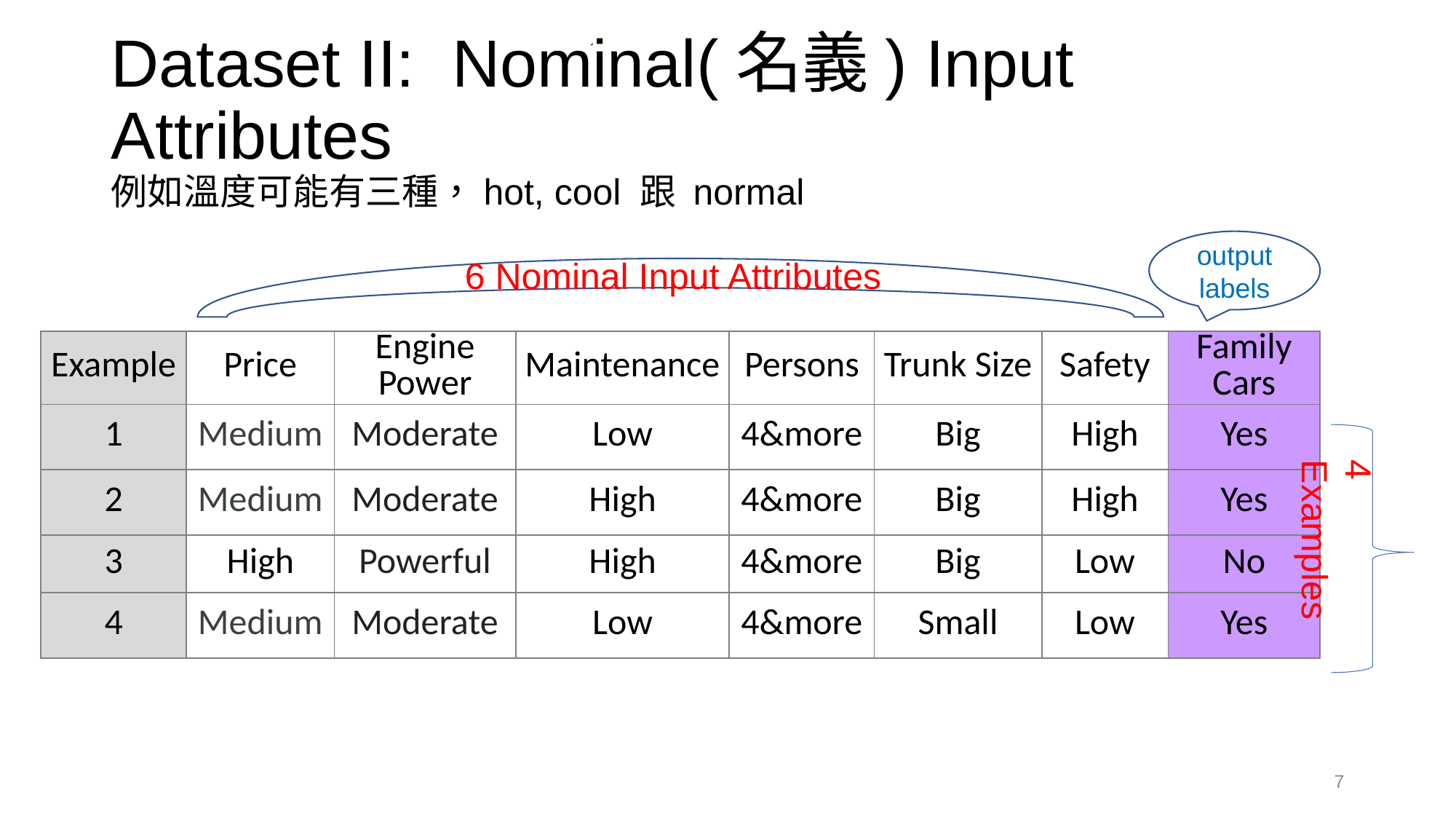

# Dataset II:  Nominal(名義) Input Attributes 例如溫度可能有三種，hot, cool 跟 normal
output labels
6 Nominal Input Attributes

| Example | Price | Engine Power | Maintenance | Persons | Trunk Size | Safety | Family Cars |
| --- | --- | --- | --- | --- | --- | --- | --- |
| 1 | Medium | Moderate | Low | 4&more | Big | High | Yes |
| 2 | Medium | Moderate | High | 4&more | Big | High | Yes |
| 3 | High | Powerful | High | 4&more | Big | Low | No |
| 4 | Medium | Moderate | Low | 4&more | Small | Low | Yes |

4 Examples
7